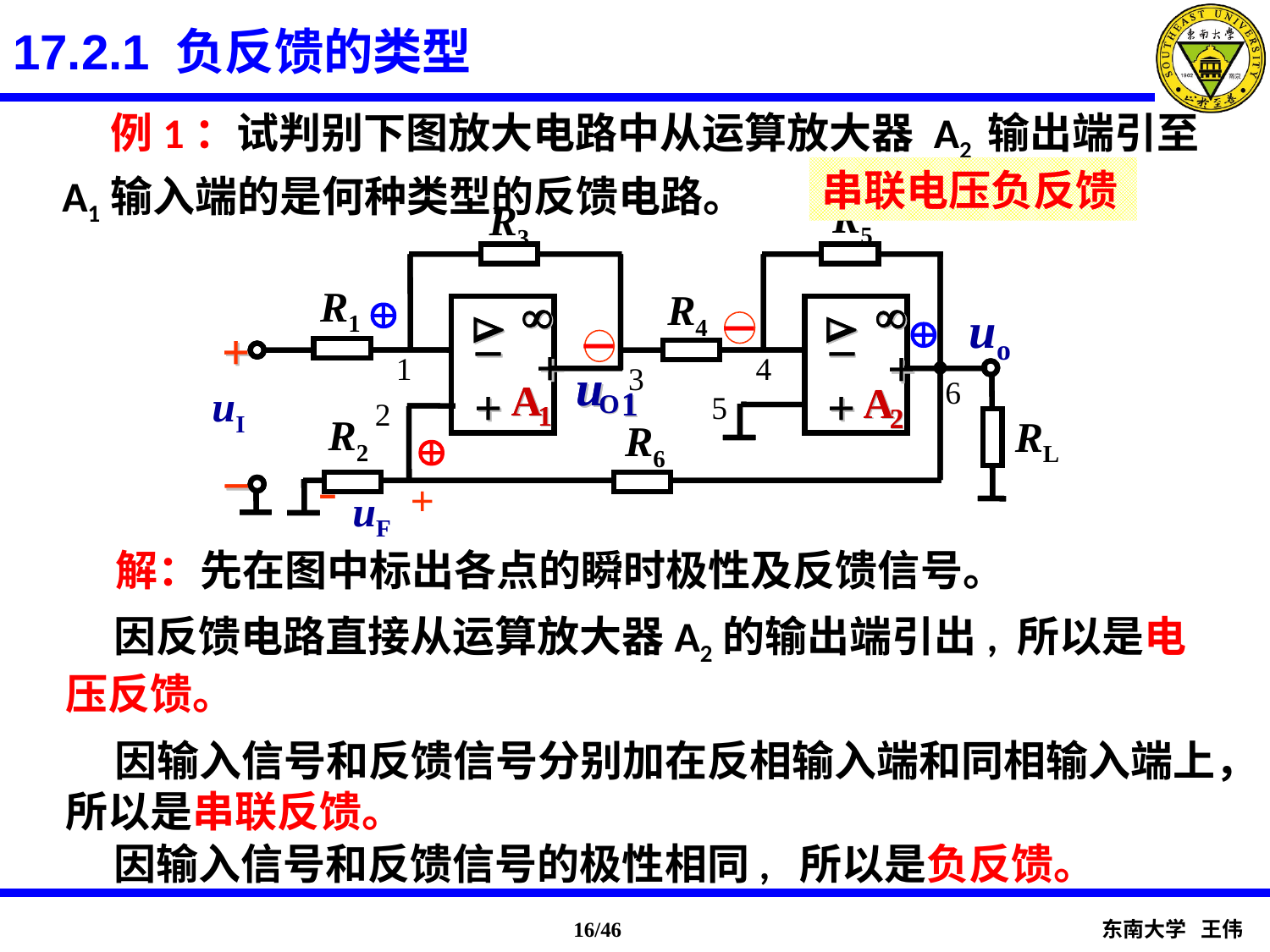

17.2.1 负反馈的类型

    例1：试判别下图放大电路中从运算放大器 A2 输出端引至A1输入端的是何种类型的反馈电路。
串联电压负反馈
R5
R3

R1
R4
⊕
∞
∞
∞
∞
∞
∞
∞
∞

Δ
Δ
Δ
Δ
⊕
uo
Δ
Δ
Δ
Δ
－
–
–
–
–
–
–
–
–
+
+
+
+
－
+
+
+
+
+
+

+
+

4
1

3
u
u
u
u

6

A
A
A
A

+
+
+
+
A
A
A
A
+
+
+
+
uI
5
1
1
1
O
O
2
O
O
1
1
1
1
2
2
2
2
R2

RL
R6
⊕

–
–
–
–
–
+
uF

    解：先在图中标出各点的瞬时极性及反馈信号。
    因反馈电路直接从运算放大器A2的输出端引出, 所以是电压反馈。
    因输入信号和反馈信号分别加在反相输入端和同相输入端上，所以是串联反馈。
    因输入信号和反馈信号的极性相同,  所以是负反馈。